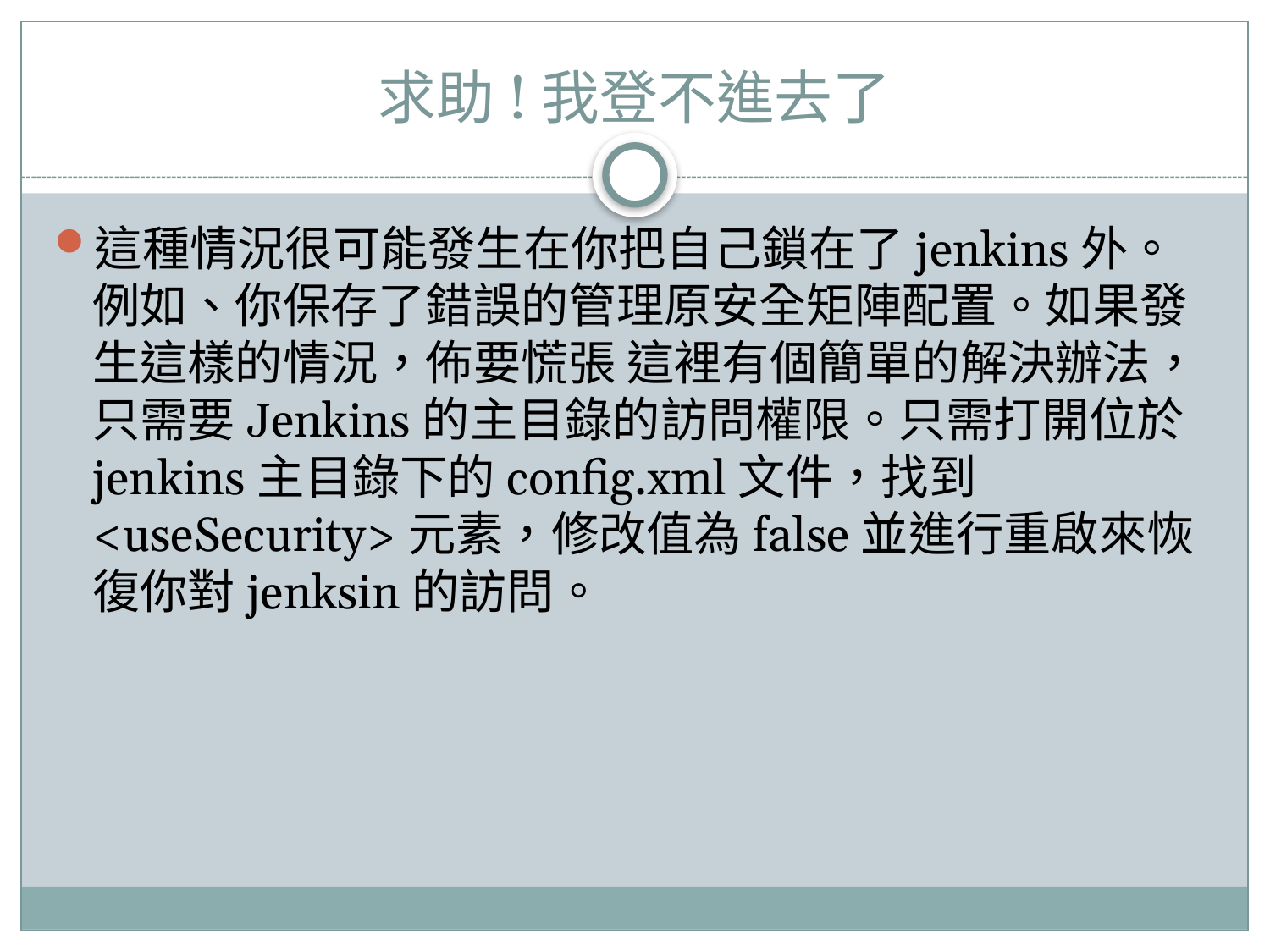

# 求助!我登不進去了
這種情況很可能發生在你把自己鎖在了jenkins外。例如、你保存了錯誤的管理原安全矩陣配置。如果發生這樣的情況，佈要慌張 這裡有個簡單的解決辦法，只需要Jenkins的主目錄的訪問權限。只需打開位於jenkins主目錄下的config.xml文件，找到<useSecurity>元素，修改值為false並進行重啟來恢復你對jenksin的訪問。